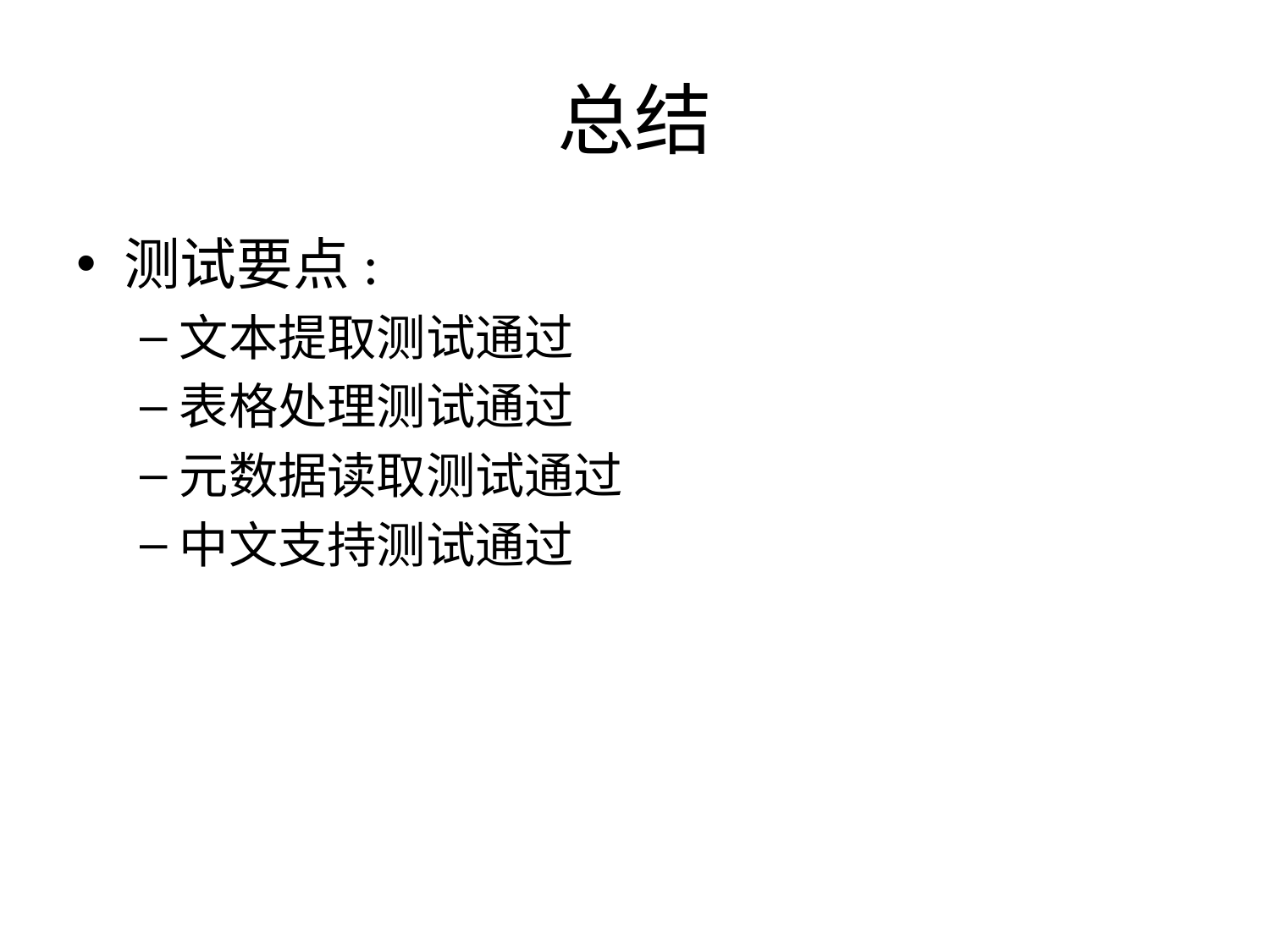

# 总结
测试要点:
文本提取测试通过
表格处理测试通过
元数据读取测试通过
中文支持测试通过